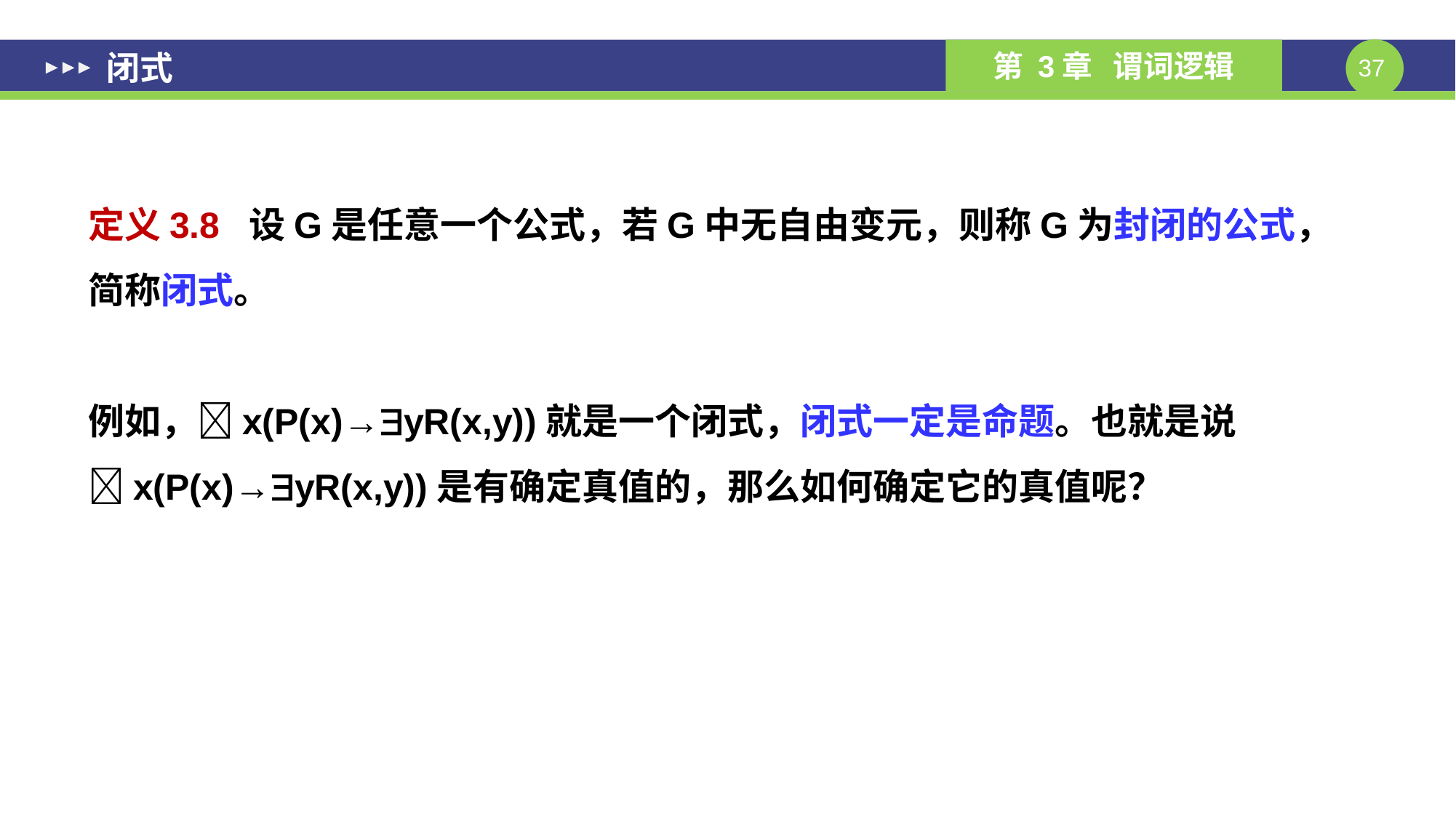

闭式
定义3.8  设G是任意一个公式，若G中无自由变元，则称G为封闭的公式，简称闭式。

例如，∀x(P(x)→∃yR(x,y))就是一个闭式，闭式一定是命题。也就是说∀x(P(x)→∃yR(x,y))是有确定真值的，那么如何确定它的真值呢？